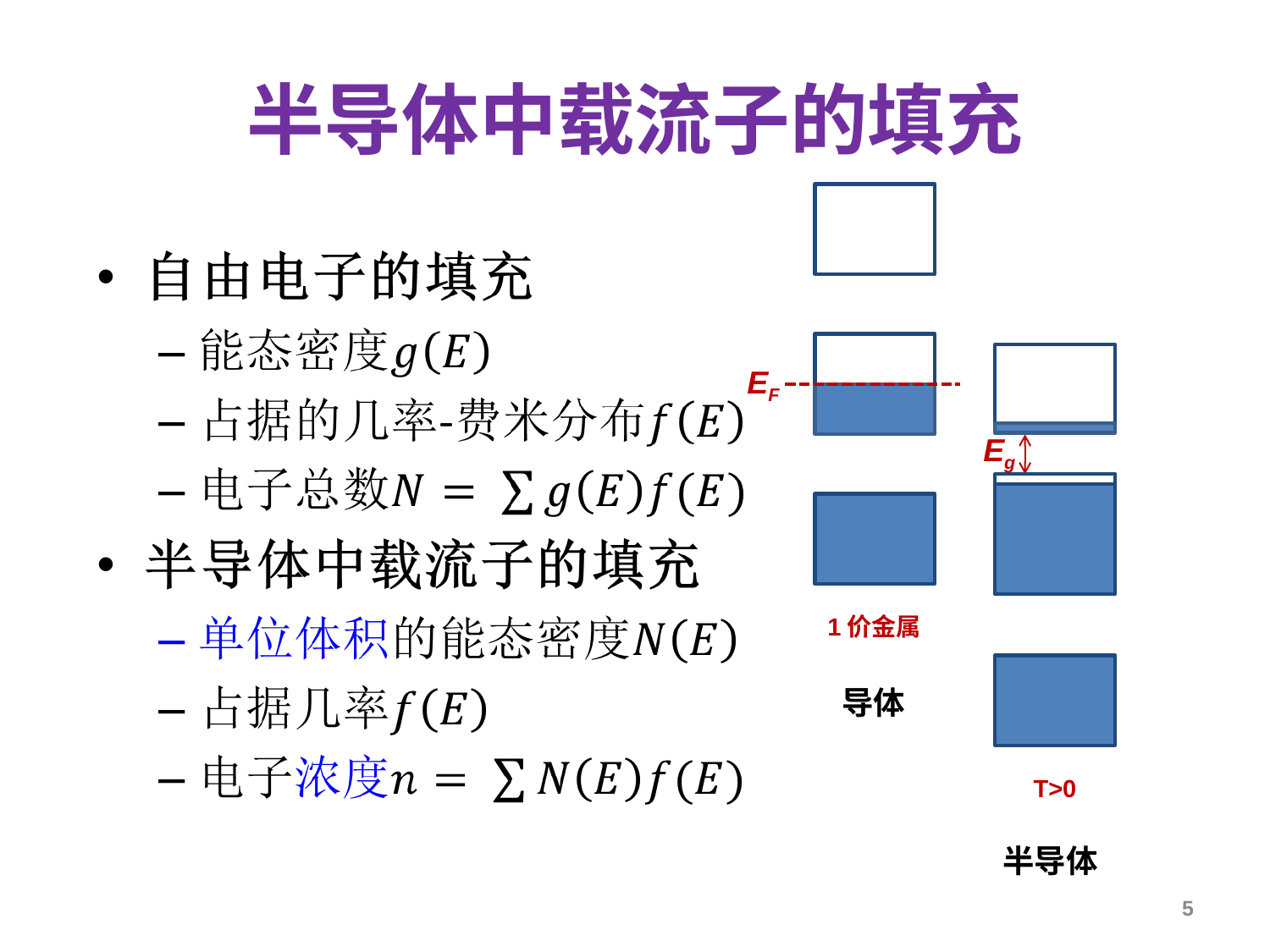

# 半导体中载流子的填充

EF

Eg

1价金属

导体
T>0
半导体
5